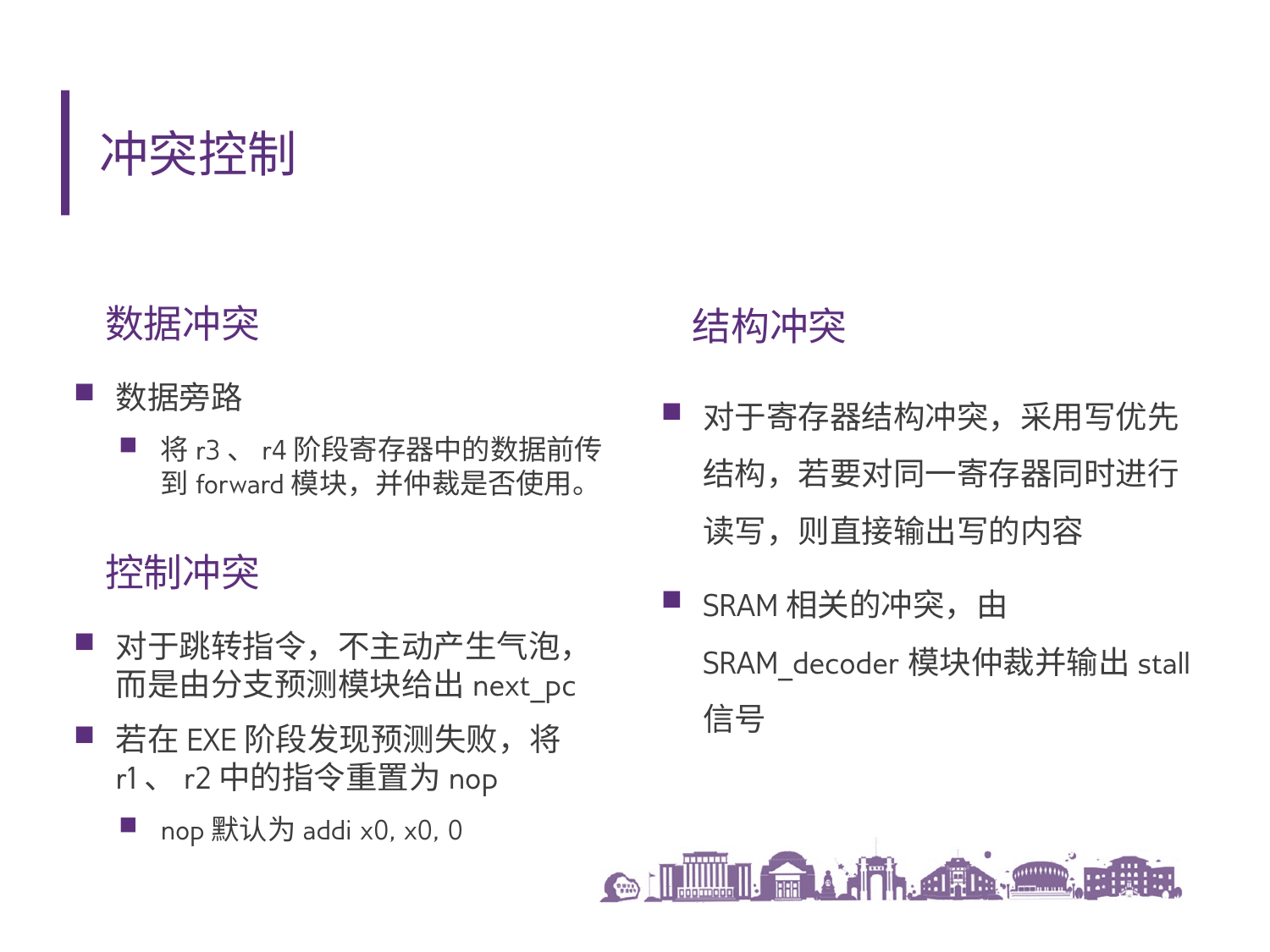

# 冲突控制
数据冲突
结构冲突
数据旁路
将r3、r4阶段寄存器中的数据前传到forward模块，并仲裁是否使用。
对于寄存器结构冲突，采用写优先结构，若要对同一寄存器同时进行读写，则直接输出写的内容
SRAM相关的冲突，由SRAM_decoder模块仲裁并输出stall信号
控制冲突
对于跳转指令，不主动产生气泡，而是由分支预测模块给出next_pc
若在EXE阶段发现预测失败，将r1、r2中的指令重置为nop
nop默认为addi x0, x0, 0